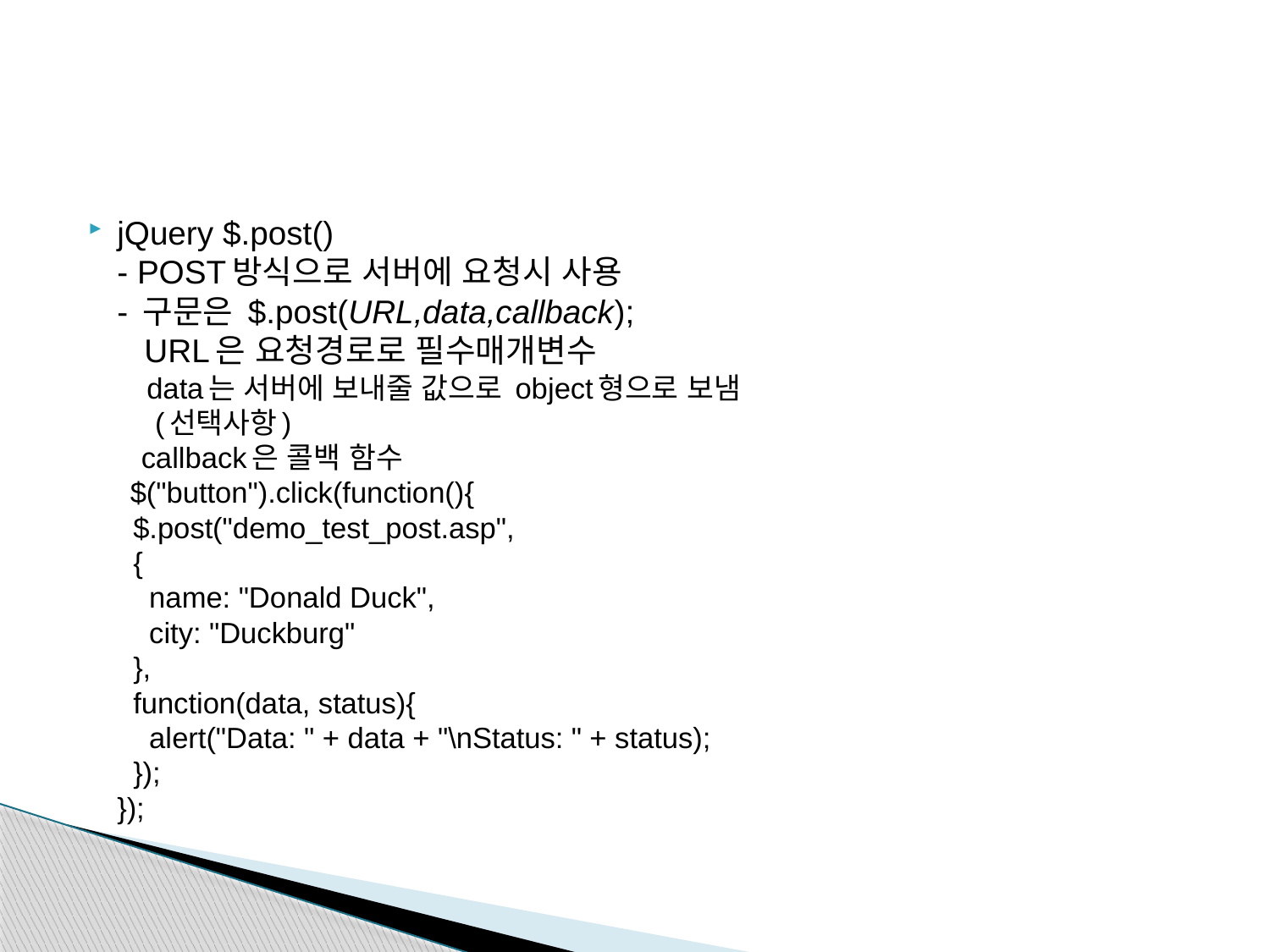

#
jQuery $.post()
- POST방식으로 서버에 요청시 사용
- 구문은 $.post(URL,data,callback);
   URL은 요청경로로 필수매개변수
   data는 서버에 보내줄 값으로 object형으로 보냄
    (선택사항)
   callback은 콜백 함수
 $("button").click(function(){
  $.post("demo_test_post.asp",
  {
    name: "Donald Duck",
    city: "Duckburg"
  },
  function(data, status){
    alert("Data: " + data + "\nStatus: " + status);
  });
});